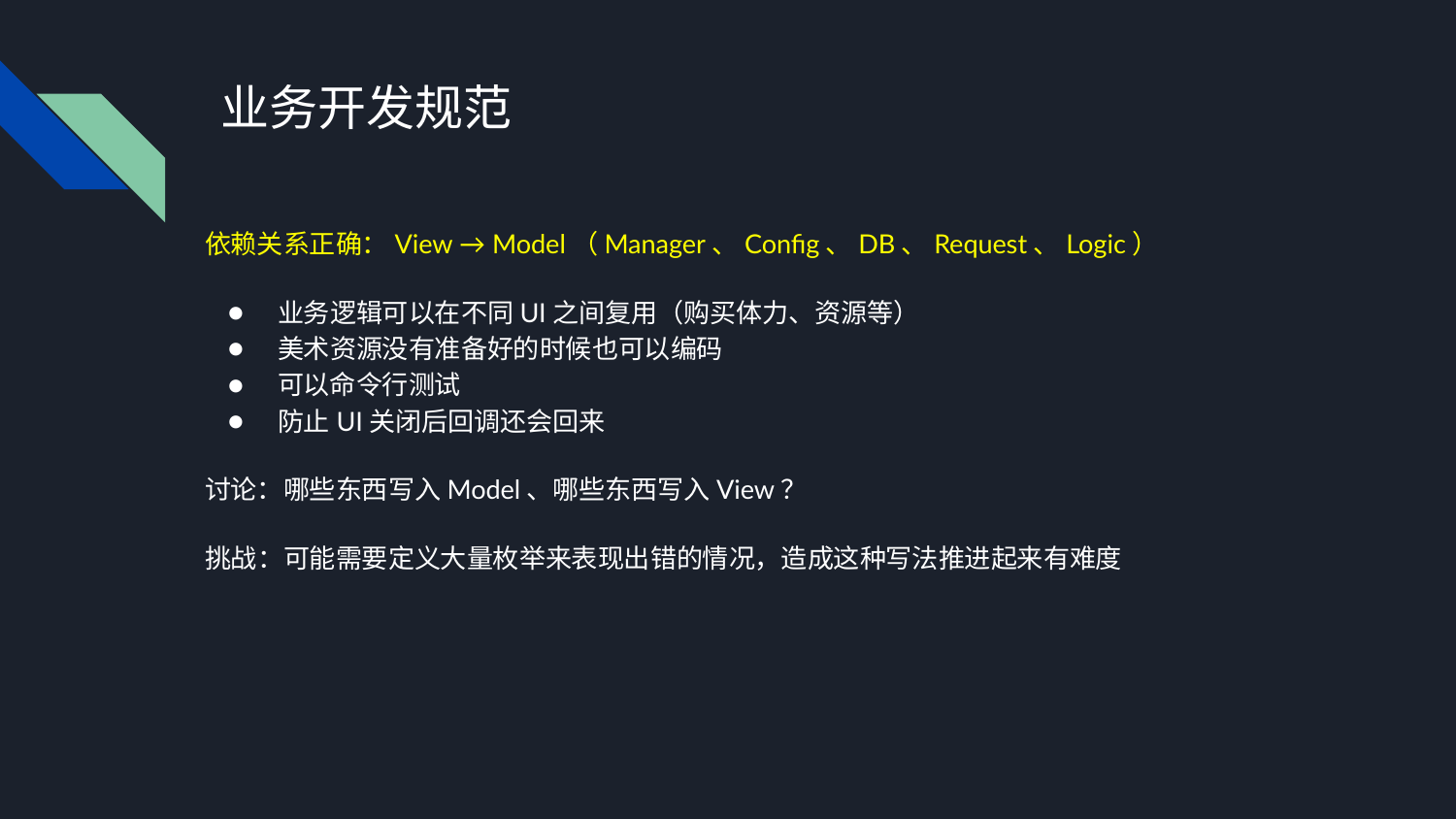

# 业务开发规范
依赖关系正确：View → Model（Manager、Config、DB、Request、Logic）
业务逻辑可以在不同UI之间复用（购买体力、资源等）
美术资源没有准备好的时候也可以编码
可以命令行测试
防止UI关闭后回调还会回来
讨论：哪些东西写入Model、哪些东西写入View？
挑战：可能需要定义大量枚举来表现出错的情况，造成这种写法推进起来有难度